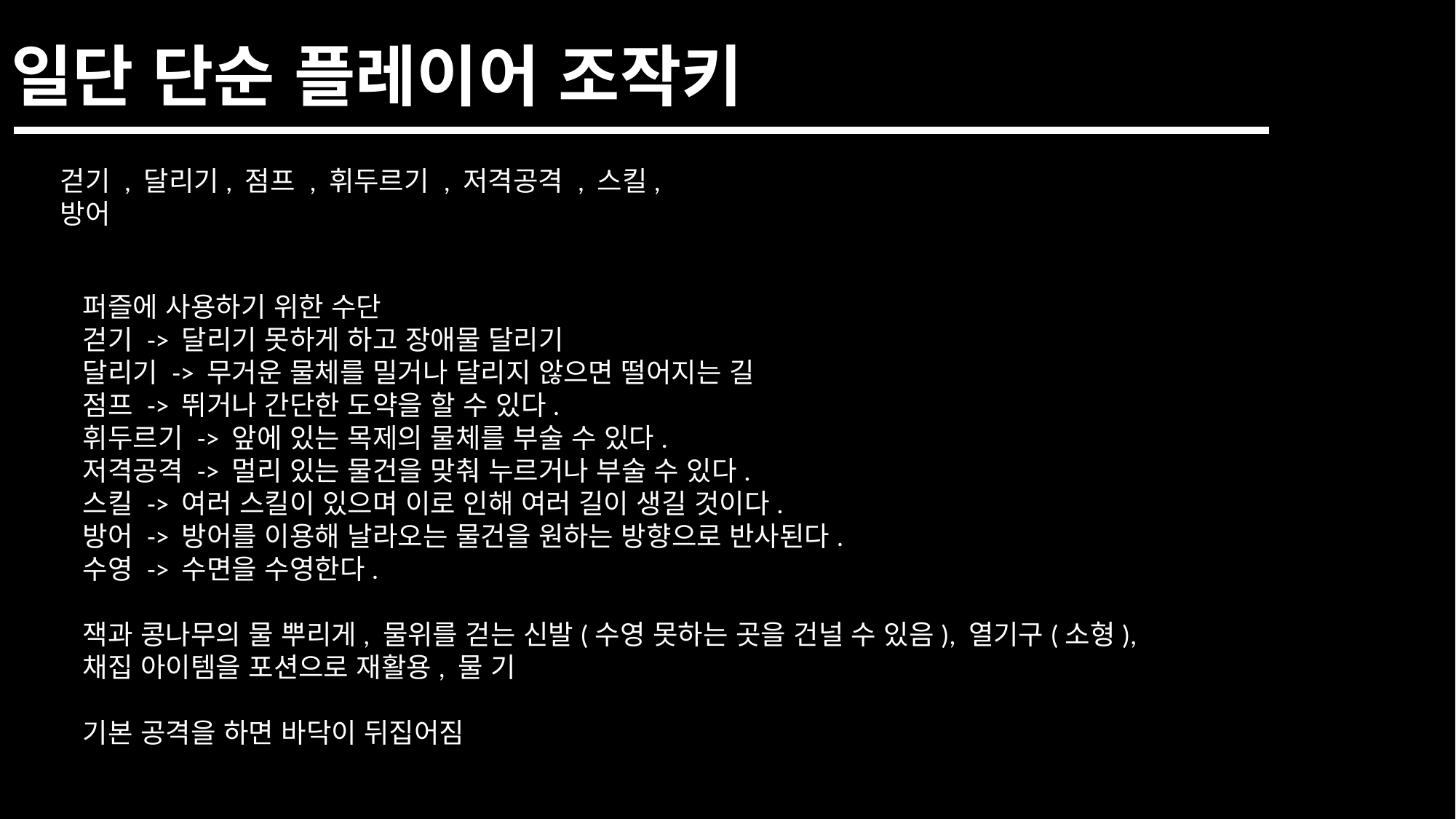

# 일단 단순 플레이어 조작키
걷기 , 달리기, 점프 , 휘두르기 , 저격공격 , 스킬, 방어
퍼즐에 사용하기 위한 수단
걷기 -> 달리기 못하게 하고 장애물 달리기
달리기 -> 무거운 물체를 밀거나 달리지 않으면 떨어지는 길
점프 -> 뛰거나 간단한 도약을 할 수 있다.
휘두르기 -> 앞에 있는 목제의 물체를 부술 수 있다.
저격공격 -> 멀리 있는 물건을 맞춰 누르거나 부술 수 있다.
스킬 -> 여러 스킬이 있으며 이로 인해 여러 길이 생길 것이다.
방어 -> 방어를 이용해 날라오는 물건을 원하는 방향으로 반사된다.
수영 -> 수면을 수영한다.

잭과 콩나무의 물 뿌리게, 물위를 걷는 신발(수영 못하는 곳을 건널 수 있음), 열기구(소형),
채집 아이템을 포션으로 재활용, 물 기

기본 공격을 하면 바닥이 뒤집어짐